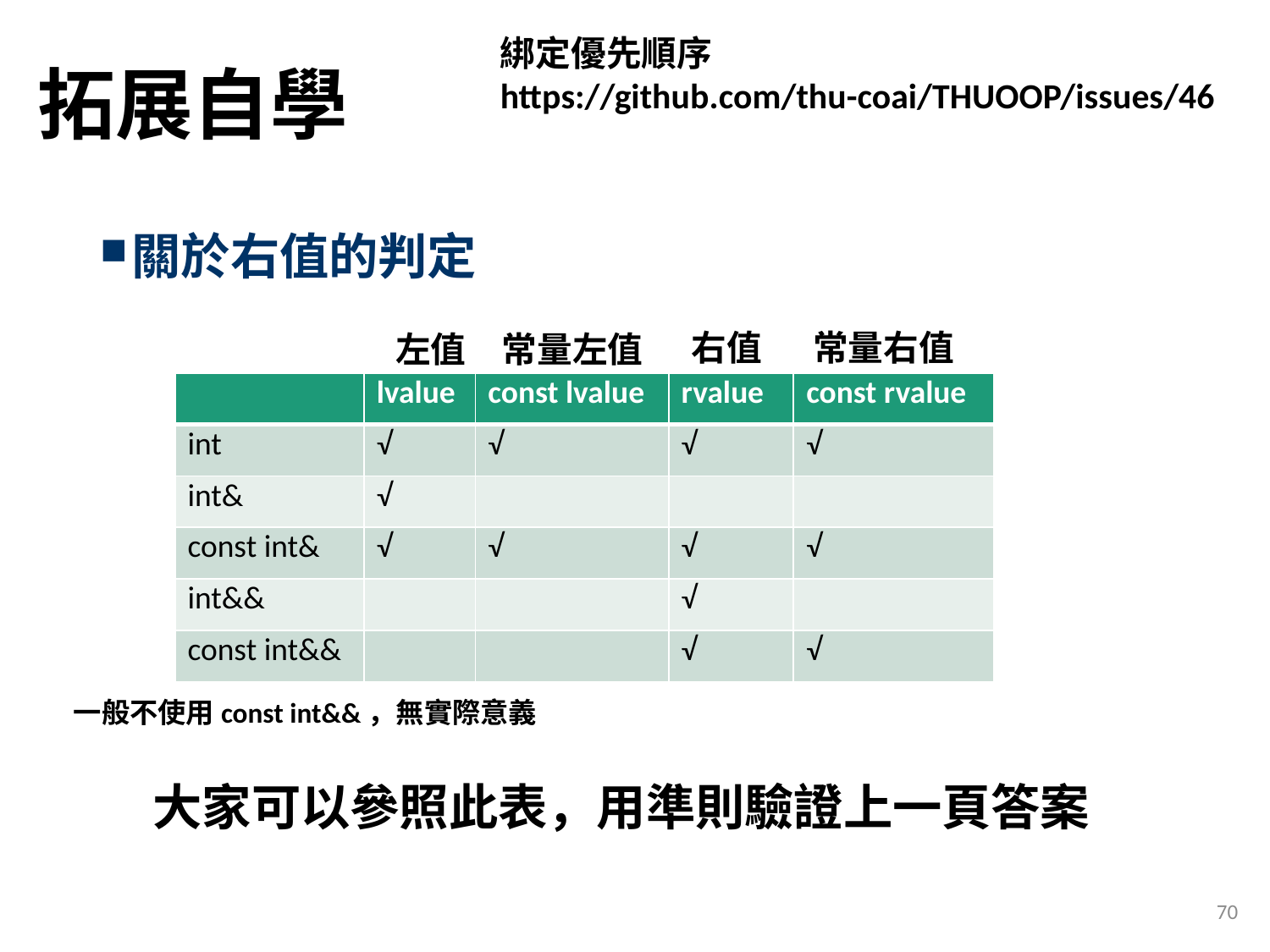

# 拓展自學
綁定優先順序
https://github.com/thu-coai/THUOOP/issues/46
關於右值的判定
右值
常量右值
左值
常量左值
|  | lvalue | const lvalue | rvalue | const rvalue |
| --- | --- | --- | --- | --- |
| int | √ | √ | √ | √ |
| int& | √ |  |  |  |
| const int& | √ | √ | √ | √ |
| int&& |  |  | √ |  |
| const int&& |  |  | √ | √ |
一般不使用const int&&，無實際意義
大家可以參照此表，用準則驗證上一頁答案
70